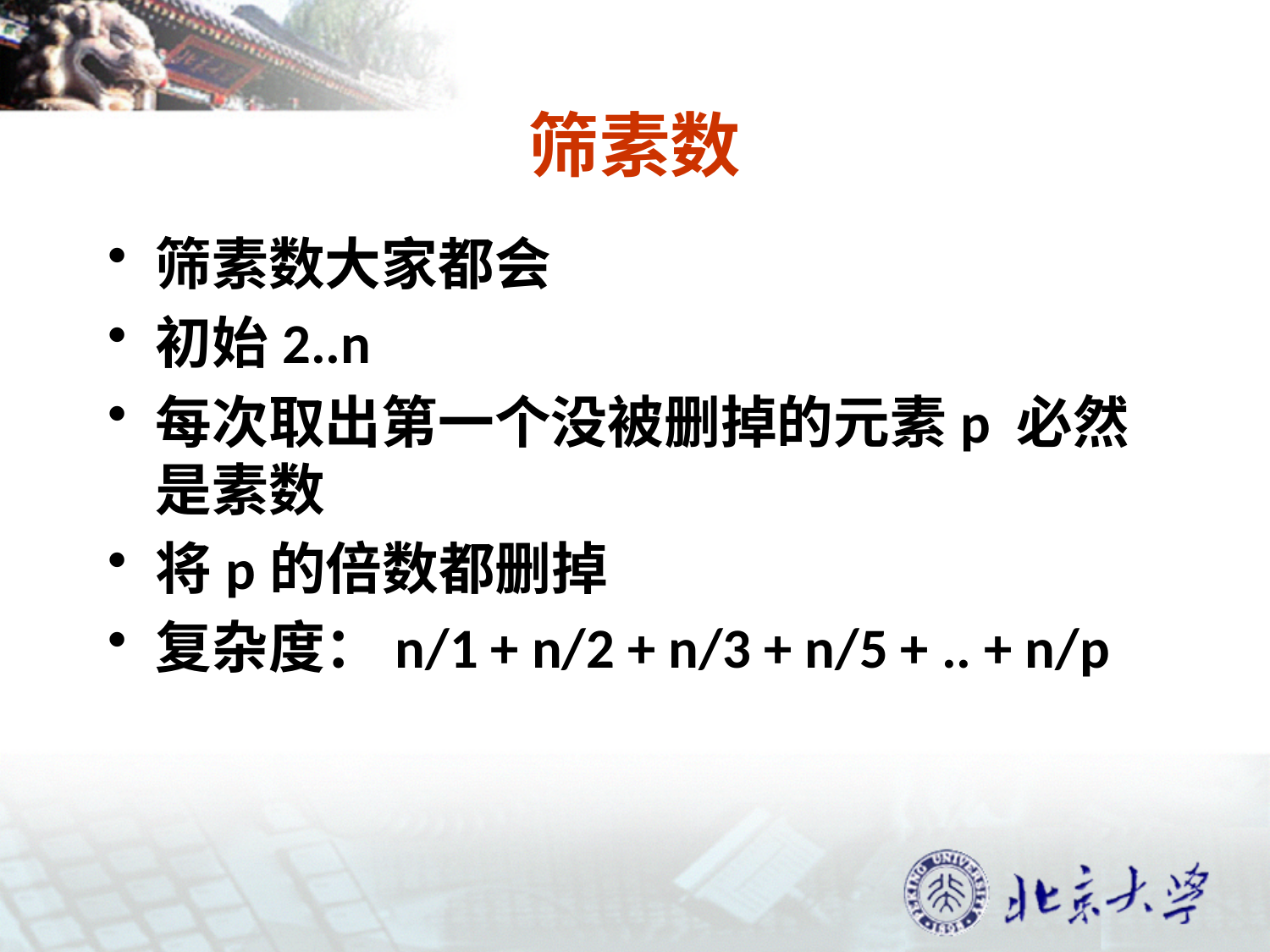

# 筛素数
筛素数大家都会
初始2..n
每次取出第一个没被删掉的元素p 必然是素数
将p的倍数都删掉
复杂度：n/1 + n/2 + n/3 + n/5 + .. + n/p